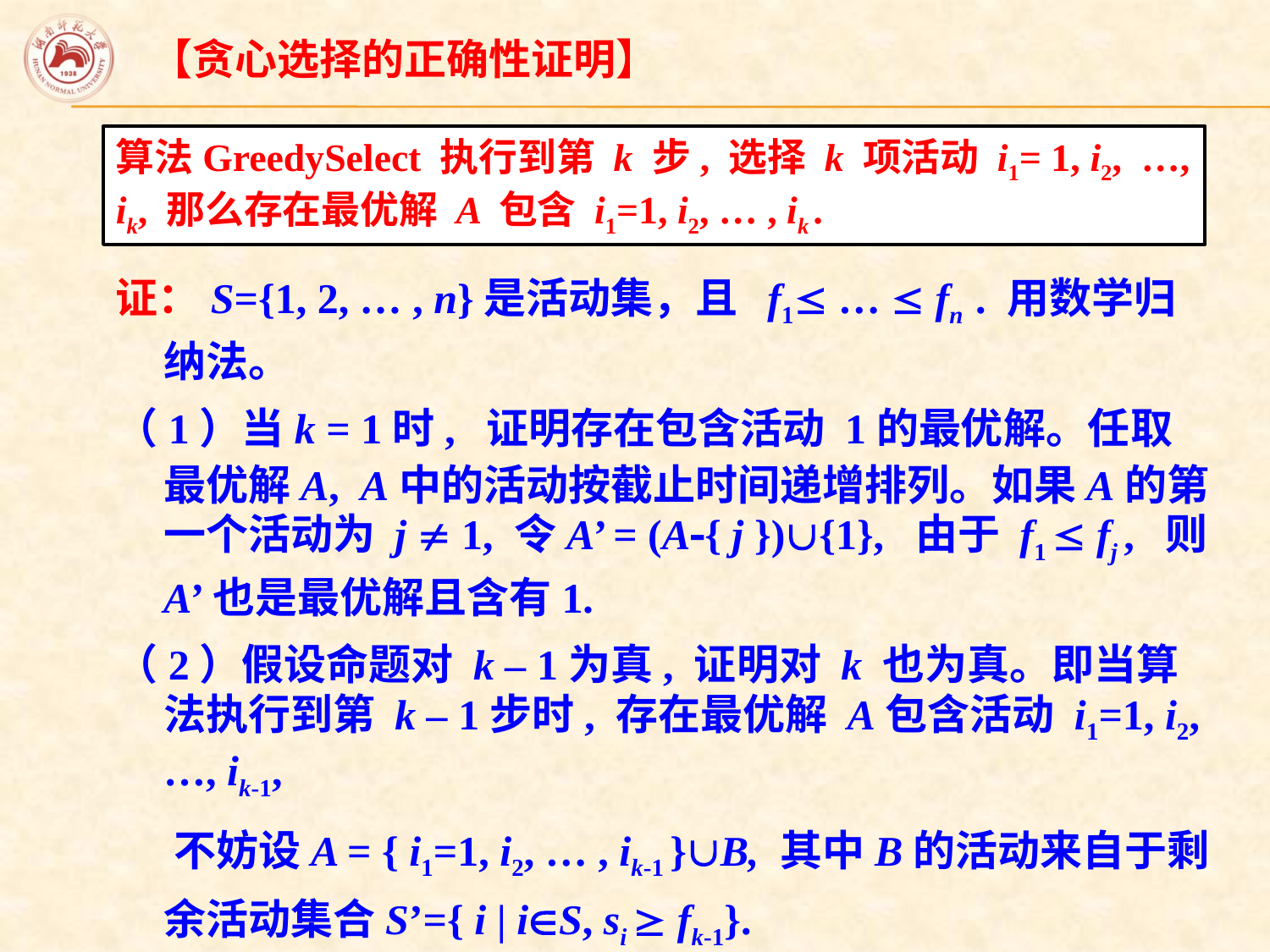

【贪心选择的正确性证明】
算法GreedySelect 执行到第 k 步, 选择 k 项活动 i1= 1, i2,  …, ik, 那么存在最优解 A 包含 i1=1, i2, … , ik .
证：S={1, 2, … , n}是活动集，且  f1≤ … ≤ fn  . 用数学归纳法。
（1）当k = 1时,  证明存在包含活动 1的最优解。任取最优解A,  A中的活动按截止时间递增排列。如果A的第一个活动为 j ≠ 1, 令A’ = (A−{ j })∪{1},  由于 f1 ≤ fj ,  则A’也是最优解且含有1.
（2）假设命题对 k – 1为真, 证明对 k 也为真。即当算法执行到第 k – 1步时, 存在最优解 A包含活动 i1=1, i2, …, ik-1,
     不妨设A = { i1=1, i2, … , ik-1 }∪B, 其中B的活动来自于剩余活动集合S’={ i | i∈S, si ≥ fk-1}.